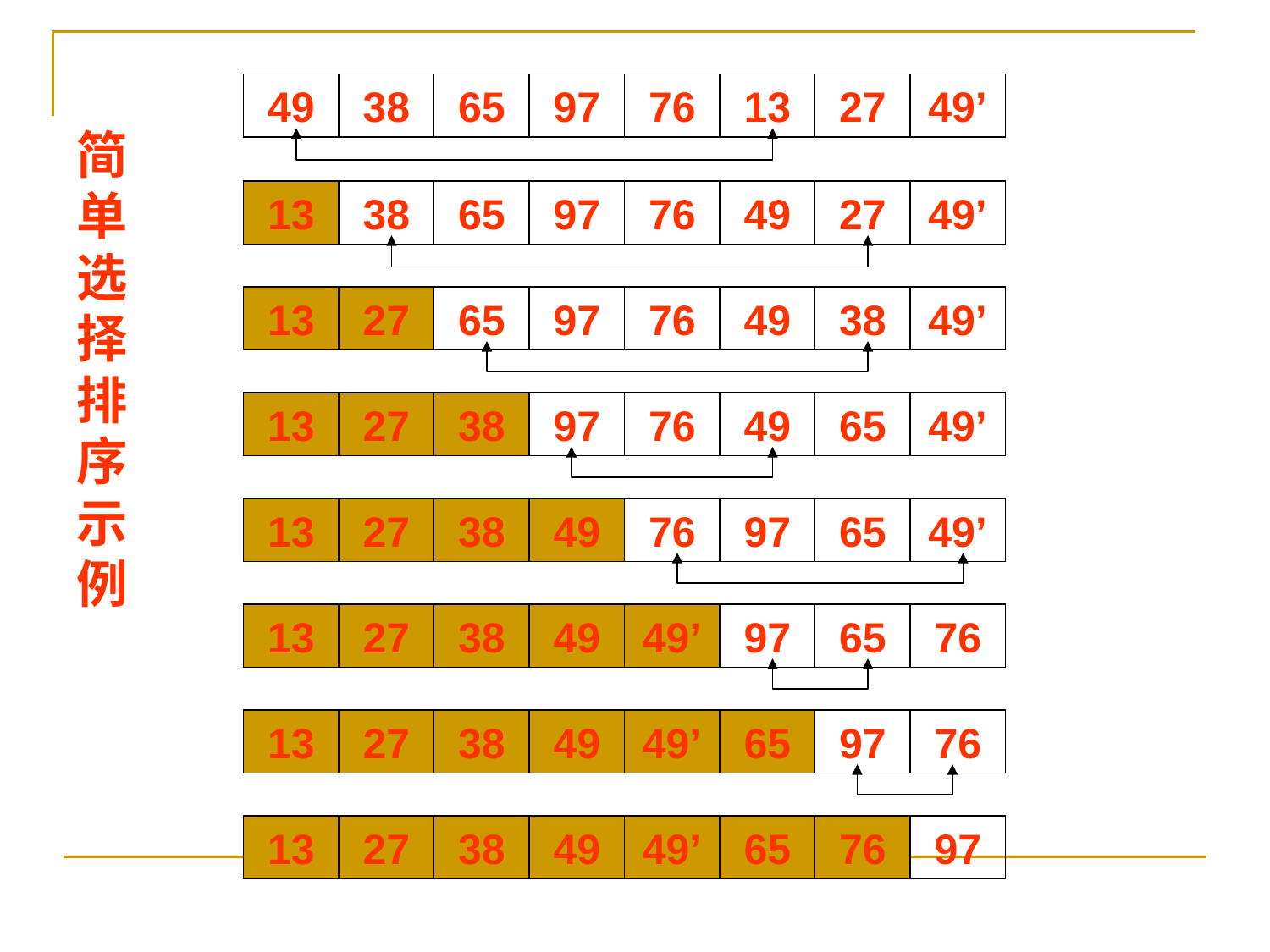

49
38
65
97
76
13
27
49’
# 简单 选择 排序 示 例

13
38
65
97
76
49
27
49’

13
27
65
97
76
49
38
49’

13
27
38
97
76
49
65
49’

13
27
38
49
76
97
65
49’

13
27
38
49
49’
97
65
76

13
27
38
49
49’
65
97
76

13
27
38
49
49’
65
76
97